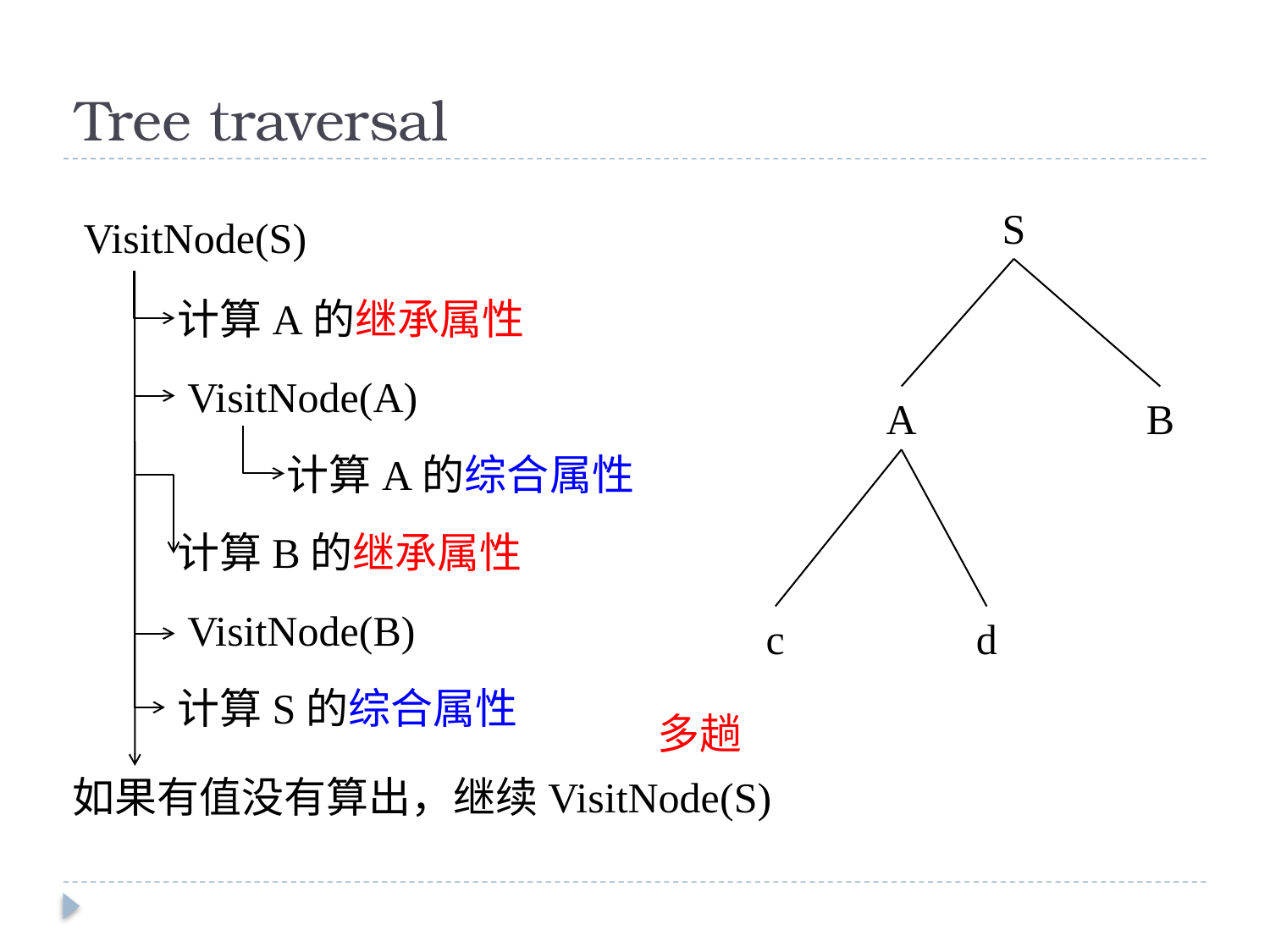

# Tree traversal
S
VisitNode(S)
计算A的继承属性
VisitNode(A)
A
B
计算B的继承属性
计算A的综合属性
VisitNode(B)
c
d
计算S的综合属性
多趟
如果有值没有算出，继续VisitNode(S)